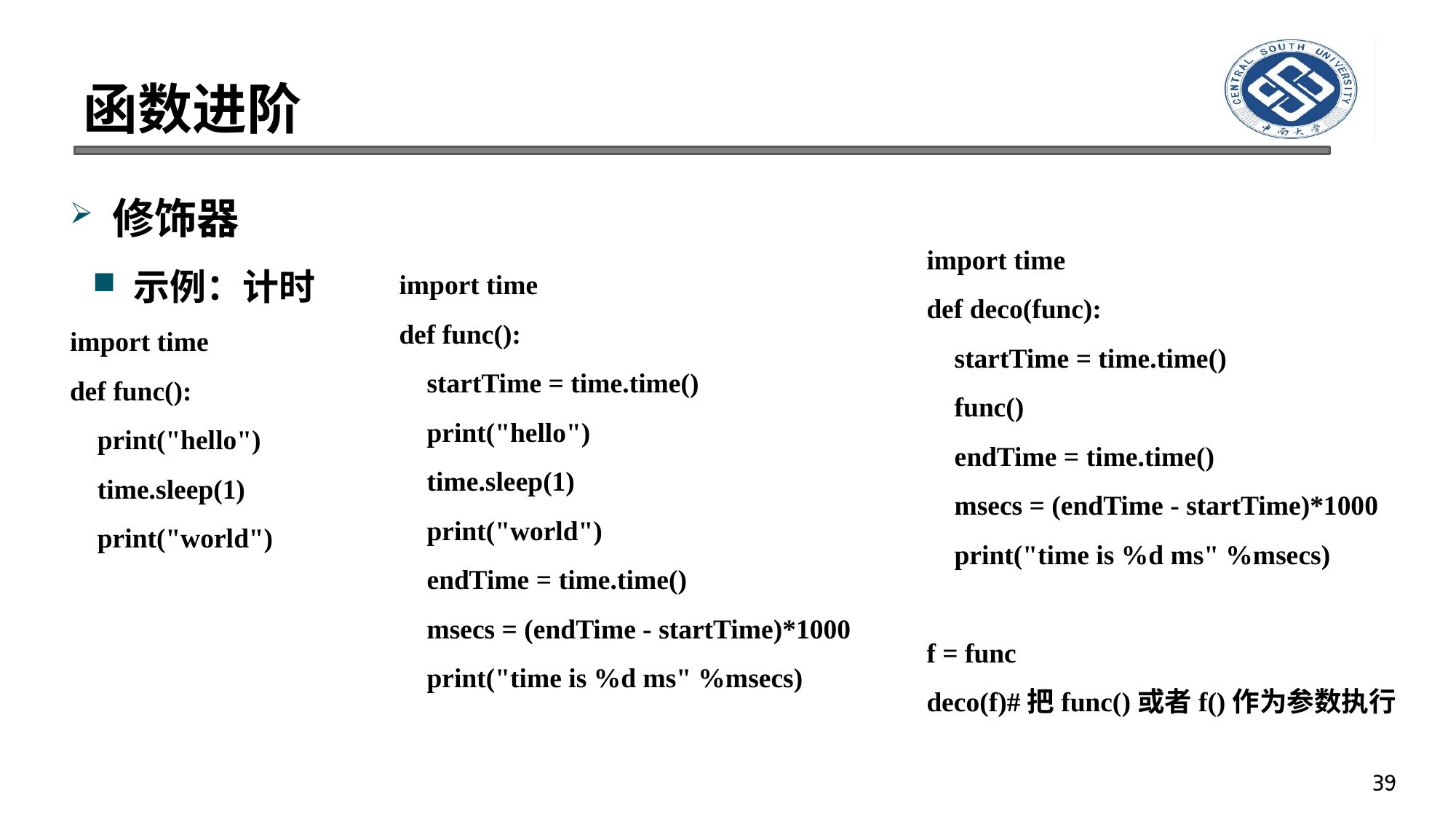

# 函数进阶
修饰器
示例：计时
import time
def func():
    print("hello")
    time.sleep(1)
    print("world")

import time
def deco(func):
    startTime = time.time()
    func()
    endTime = time.time()
    msecs = (endTime - startTime)*1000
    print("time is %d ms" %msecs)

f = func
deco(f)#把func()或者f()作为参数执行
import time
def func():
    startTime = time.time()
    print("hello")
    time.sleep(1)
    print("world")
    endTime = time.time()
    msecs = (endTime - startTime)*1000
    print("time is %d ms" %msecs)
39